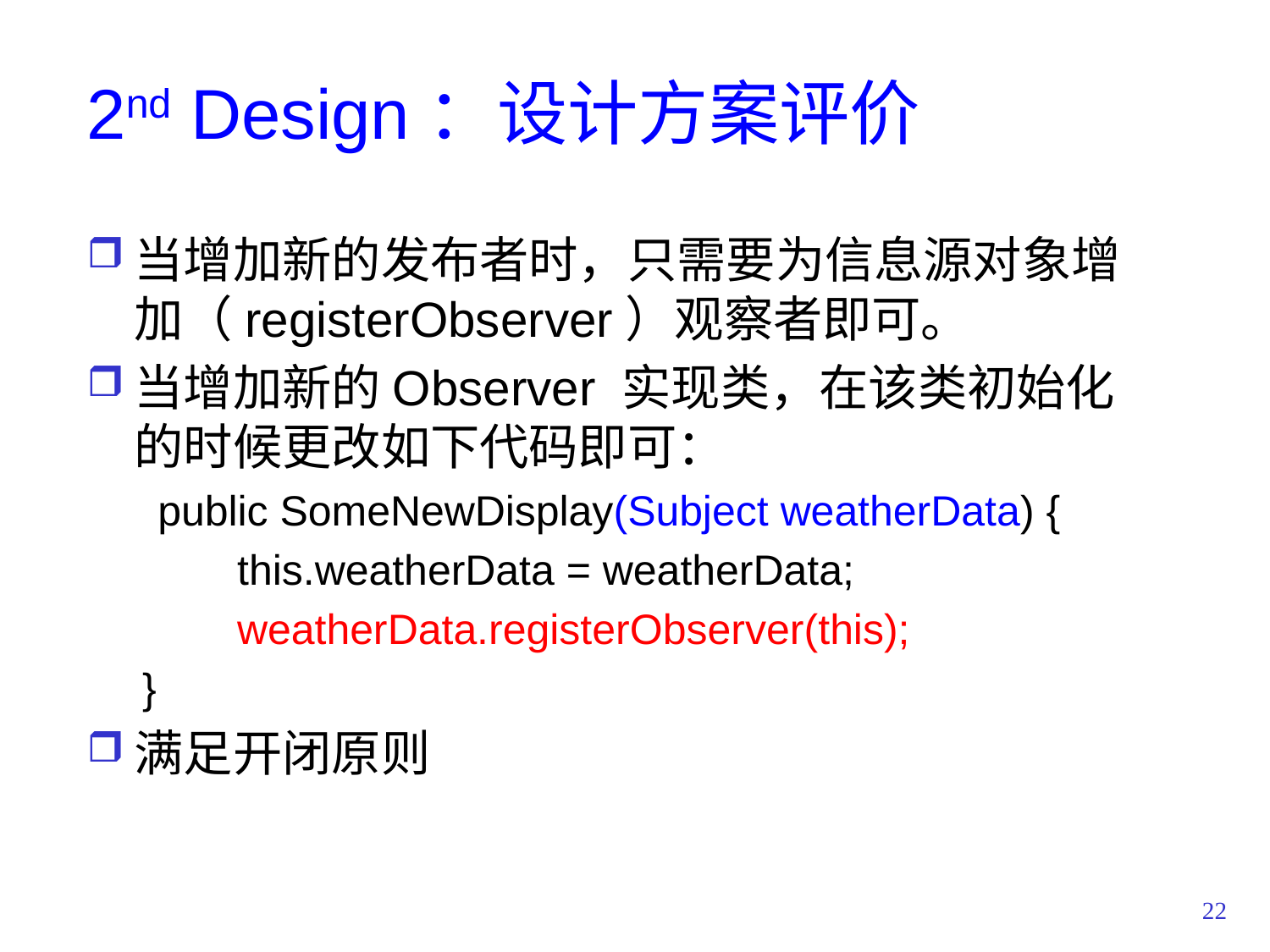

# 2nd Design：设计方案评价
当增加新的发布者时，只需要为信息源对象增加（registerObserver）观察者即可。
当增加新的Observer 实现类，在该类初始化的时候更改如下代码即可：
      public SomeNewDisplay(Subject weatherData) {
        this.weatherData = weatherData;
        weatherData.registerObserver(this);
}
满足开闭原则
22